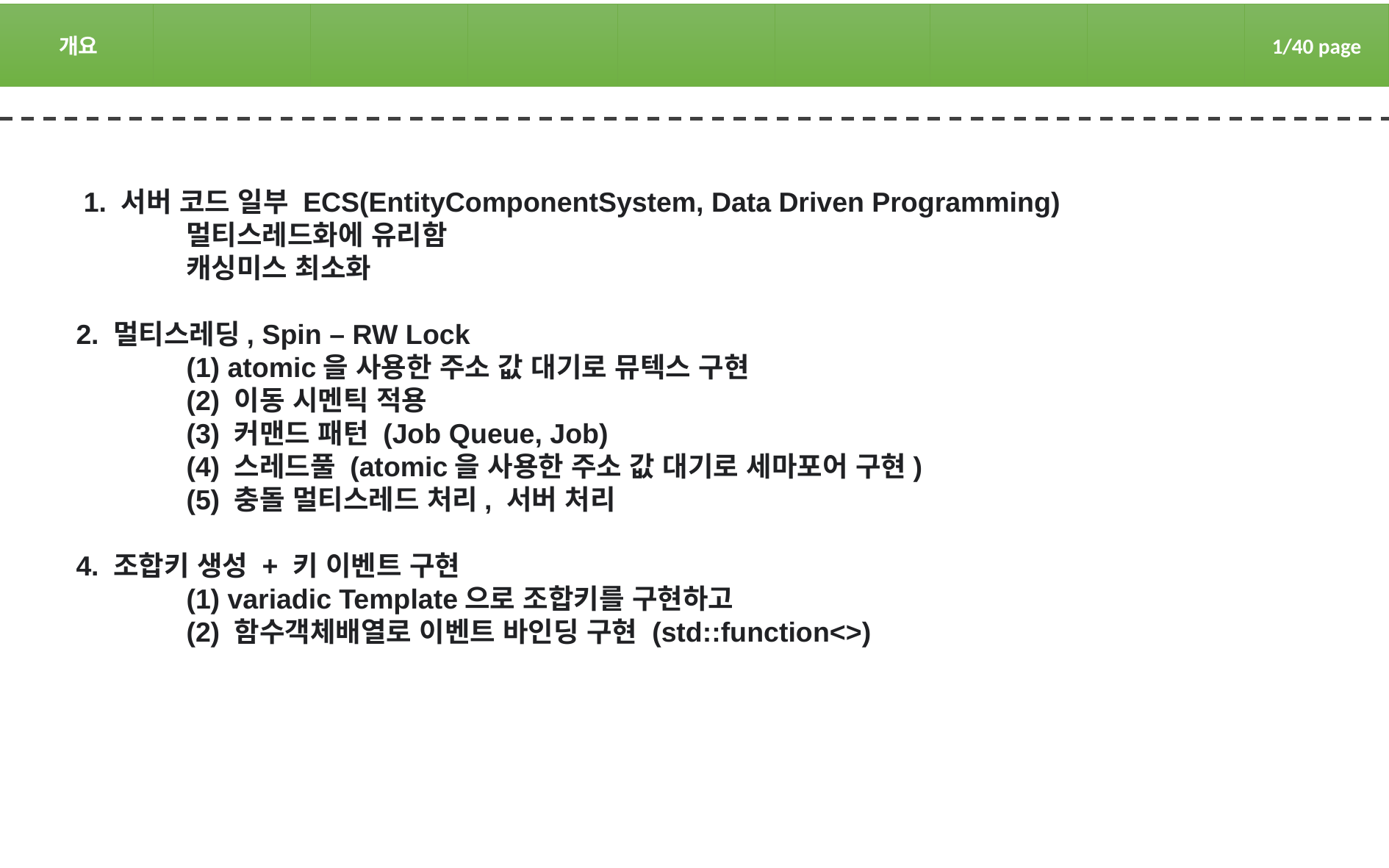

1/40 page
개요

 1. 서버 코드 일부 ECS(EntityComponentSystem, Data Driven Programming)
	멀티스레드화에 유리함
	캐싱미스 최소화

2. 멀티스레딩, Spin – RW Lock
	(1) atomic을 사용한 주소 값 대기로 뮤텍스 구현
	(2) 이동 시멘틱 적용
	(3) 커맨드 패턴 (Job Queue, Job)
	(4) 스레드풀 (atomic을 사용한 주소 값 대기로 세마포어 구현)
	(5) 충돌 멀티스레드 처리, 서버 처리

4. 조합키 생성 + 키 이벤트 구현
	(1) variadic Template으로 조합키를 구현하고
	(2) 함수객체배열로 이벤트 바인딩 구현 (std::function<>)